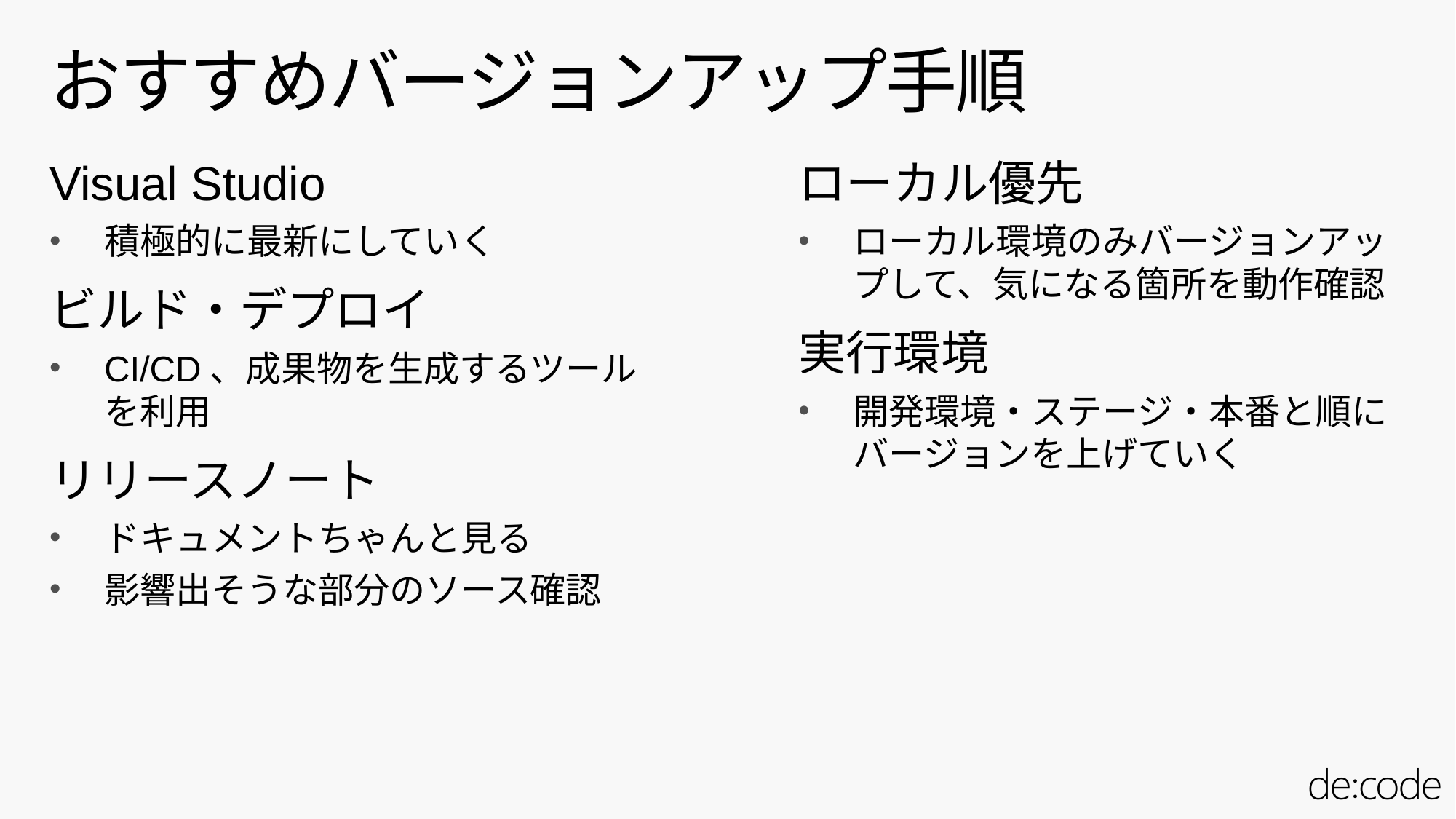

# おすすめバージョンアップ手順
Visual Studio
積極的に最新にしていく
ビルド・デプロイ
CI/CD、成果物を生成するツールを利用
リリースノート
ドキュメントちゃんと見る
影響出そうな部分のソース確認

ローカル優先
ローカル環境のみバージョンアップして、気になる箇所を動作確認
実行環境
開発環境・ステージ・本番と順にバージョンを上げていく